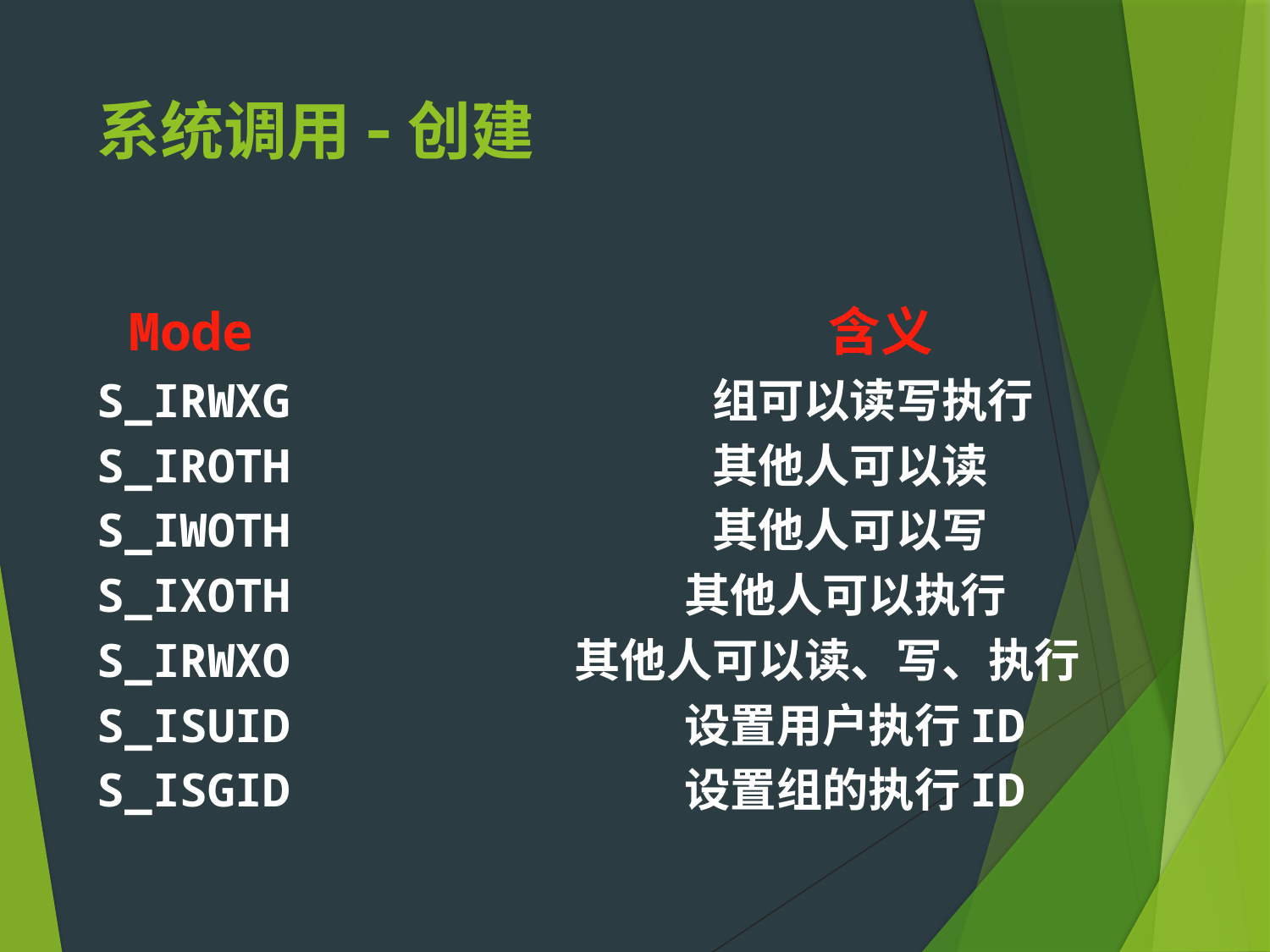

# 系统调用-创建
 Mode                  含义
S_IRWXG               组可以读写执行
S_IROTH               其他人可以读
S_IWOTH               其他人可以写
S_IXOTH              其他人可以执行
S_IRWXO          其他人可以读、写、执行
S_ISUID              设置用户执行ID
S_ISGID              设置组的执行ID